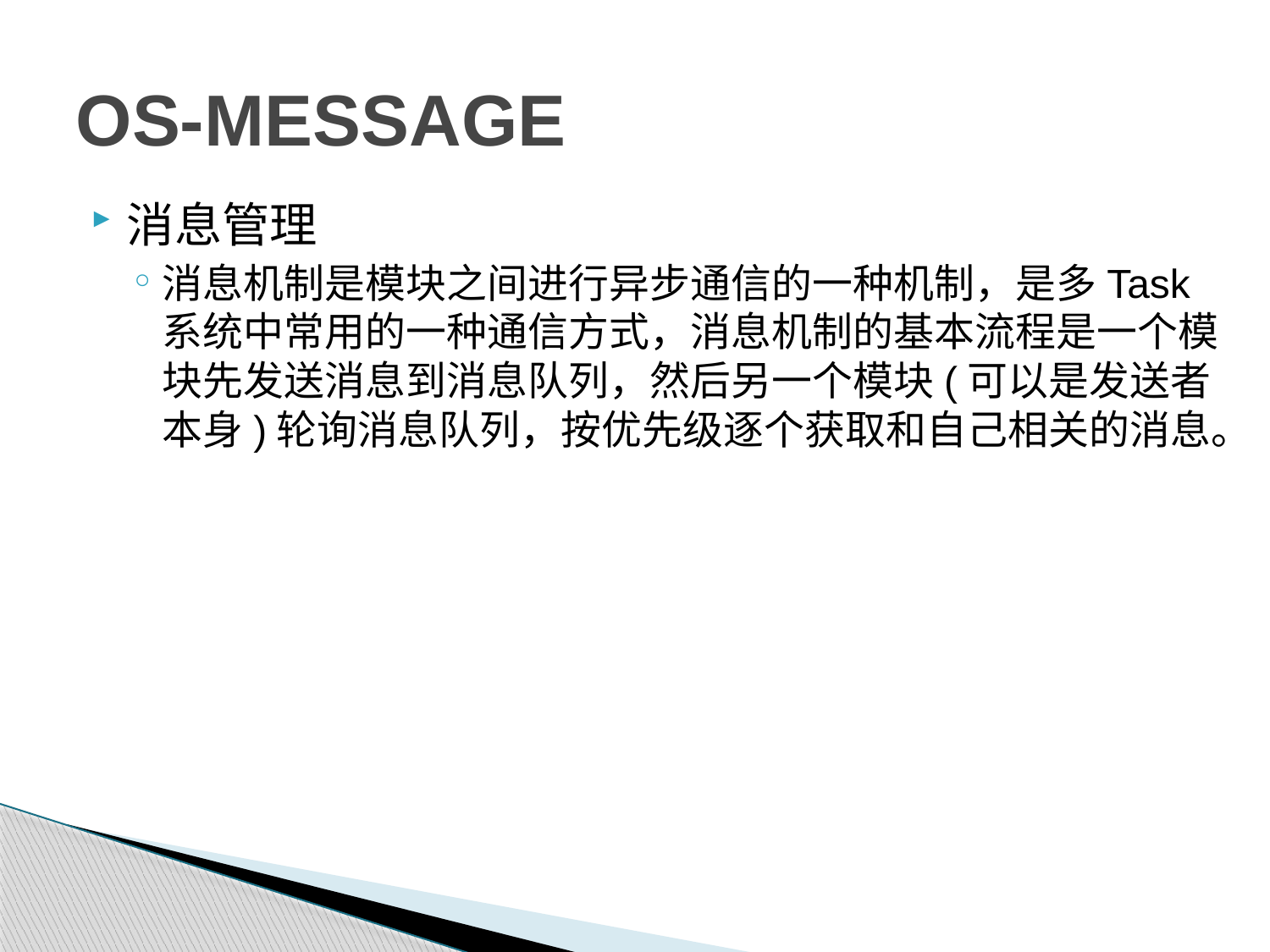

# OS-MESSAGE
消息管理
消息机制是模块之间进行异步通信的一种机制，是多Task系统中常用的一种通信方式，消息机制的基本流程是一个模块先发送消息到消息队列，然后另一个模块(可以是发送者本身)轮询消息队列，按优先级逐个获取和自己相关的消息。